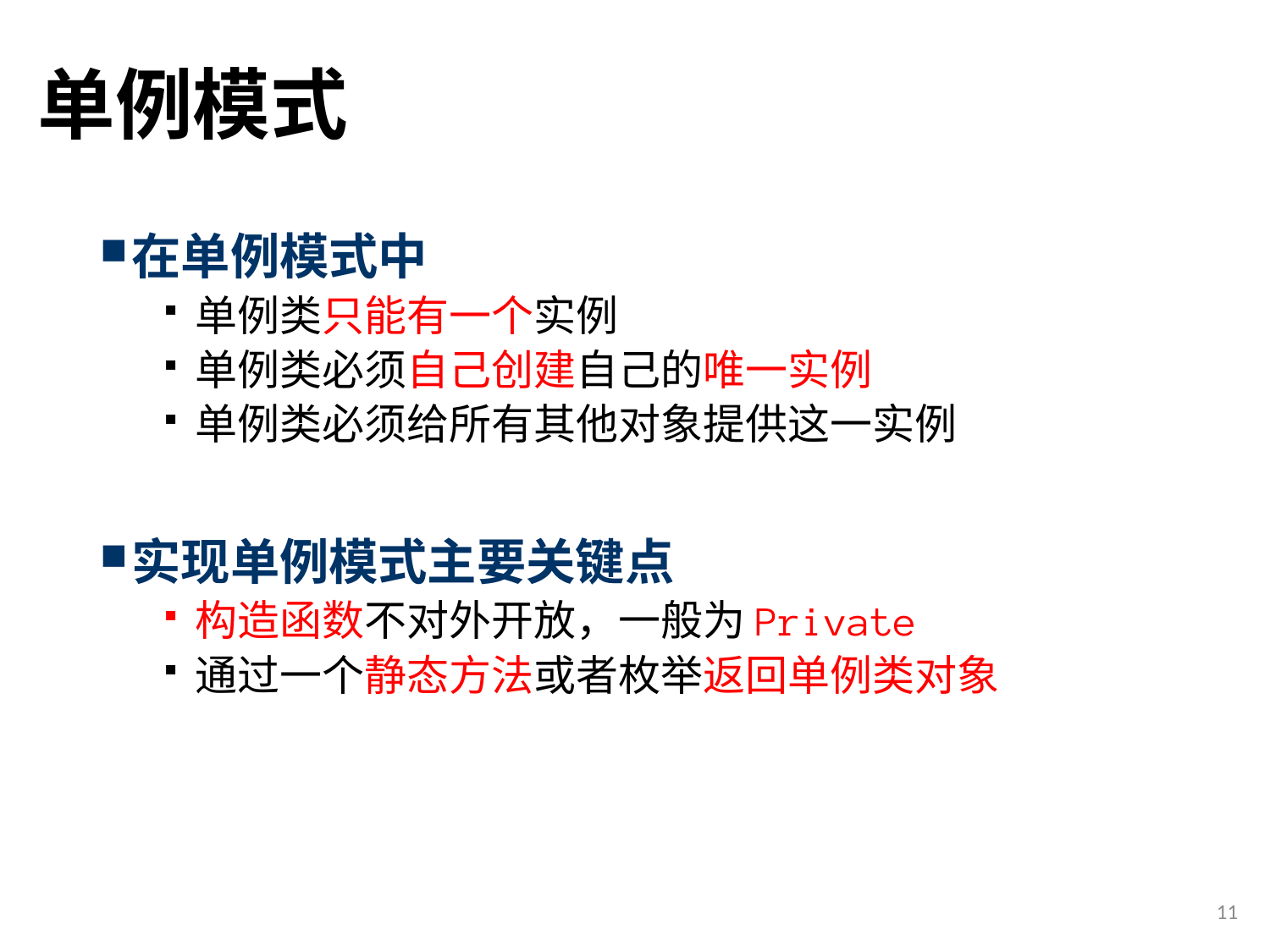

# 单例模式
在单例模式中
单例类只能有一个实例
单例类必须自己创建自己的唯一实例
单例类必须给所有其他对象提供这一实例

实现单例模式主要关键点
构造函数不对外开放，一般为Private
通过一个静态方法或者枚举返回单例类对象

11